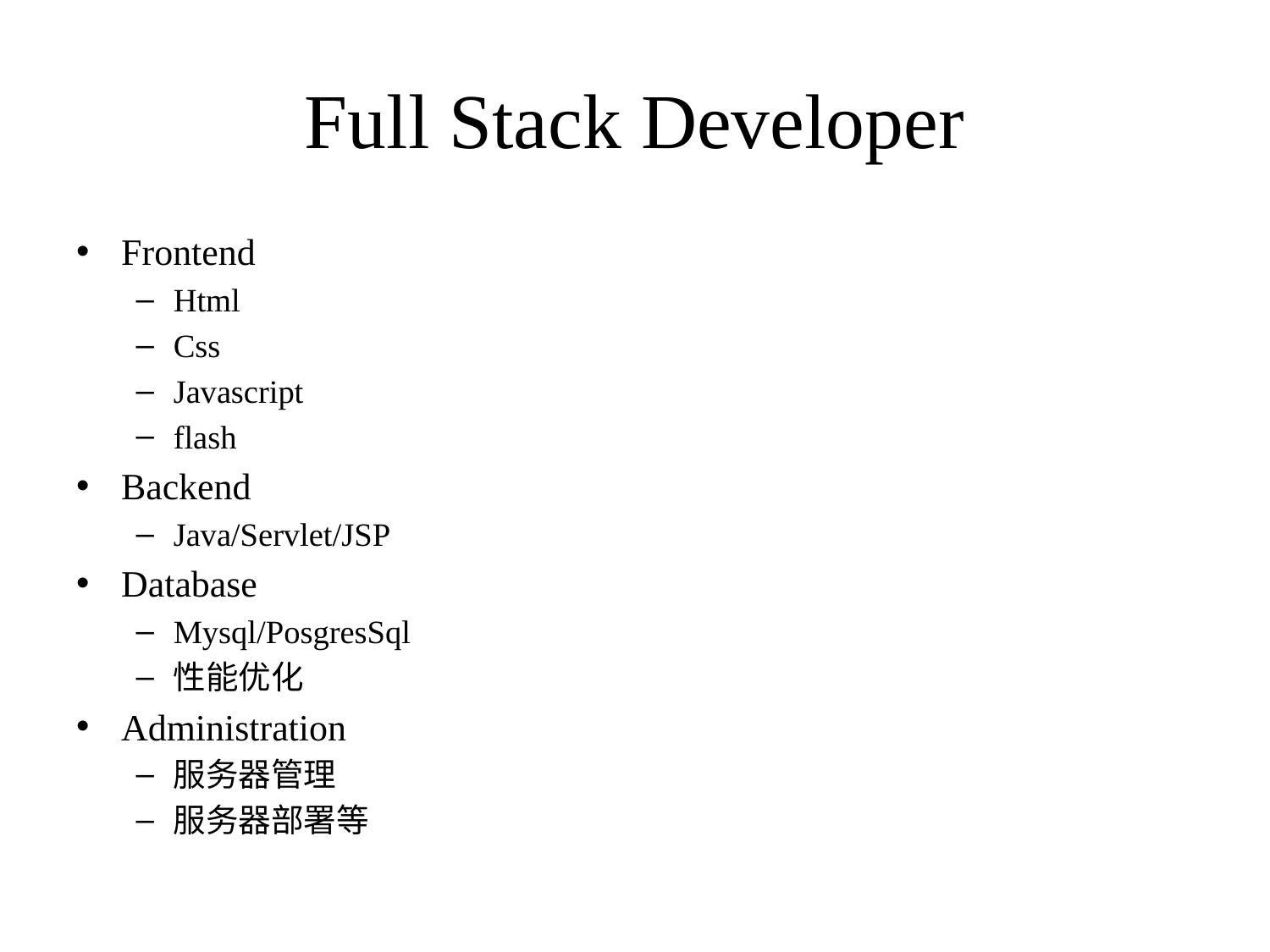

# Full Stack Developer
Frontend
Html
Css
Javascript
flash
Backend
Java/Servlet/JSP
Database
Mysql/PosgresSql
性能优化
Administration
服务器管理
服务器部署等